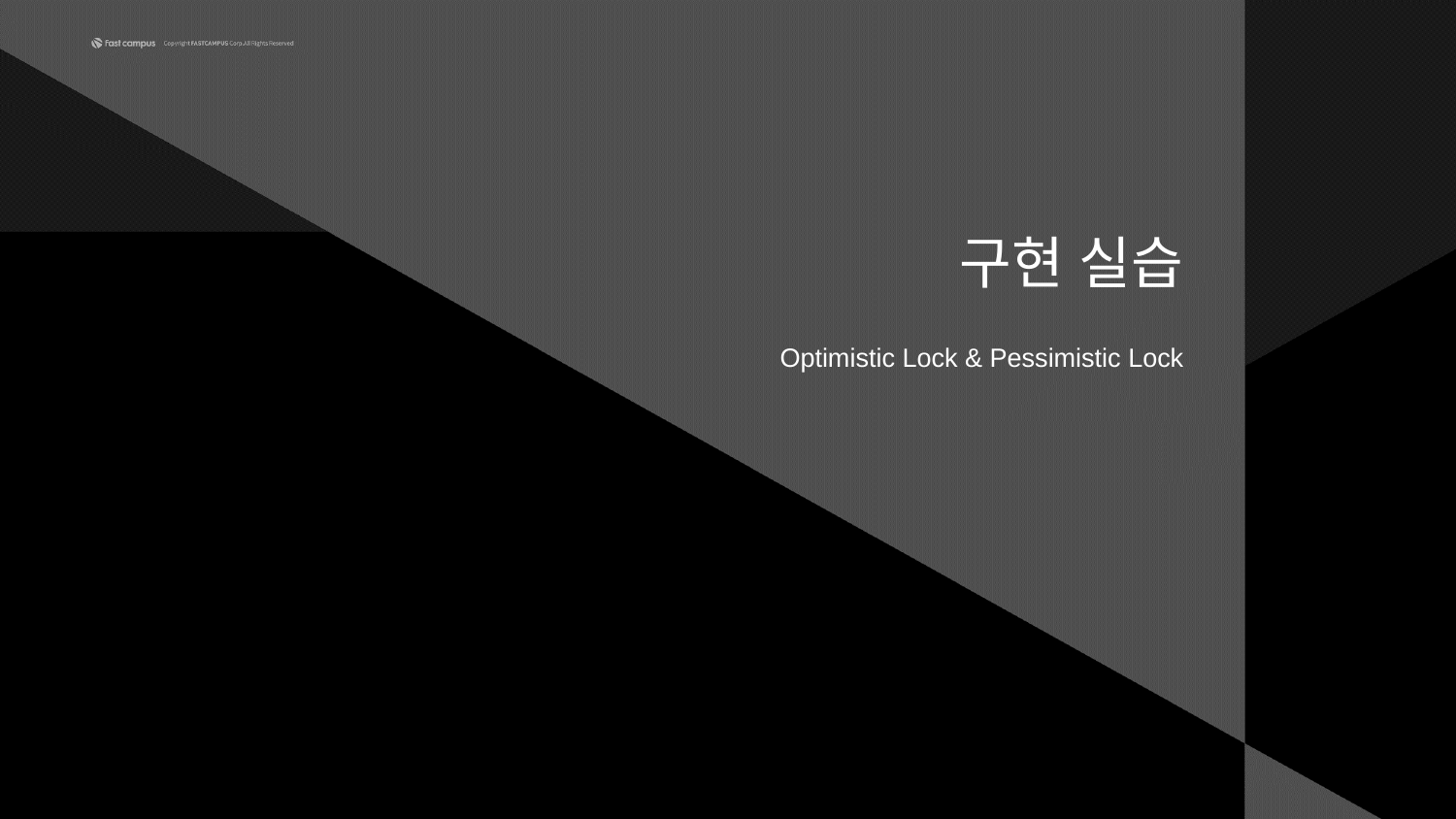

# 구현 실습
Optimistic Lock & Pessimistic Lock